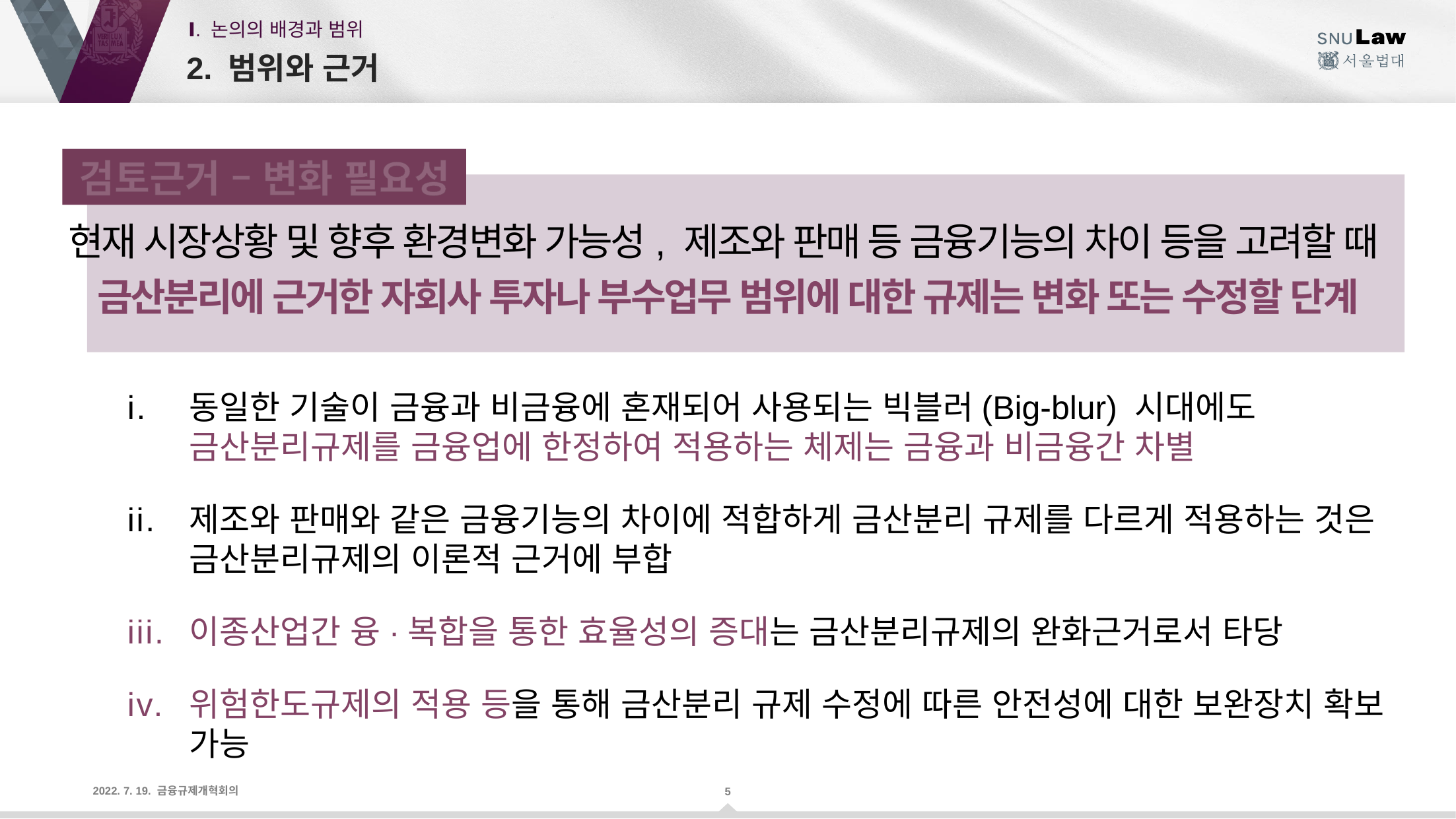

Ⅰ. 논의의 배경과 범위
# 2. 범위와 근거
검토근거 – 변화 필요성

현재 시장상황 및 향후 환경변화 가능성, 제조와 판매 등 금융기능의 차이 등을 고려할 때
금산분리에 근거한 자회사 투자나 부수업무 범위에 대한 규제는 변화 또는 수정할 단계
동일한 기술이 금융과 비금융에 혼재되어 사용되는 빅블러(Big-blur) 시대에도 금산분리규제를 금융업에 한정하여 적용하는 체제는 금융과 비금융간 차별

제조와 판매와 같은 금융기능의 차이에 적합하게 금산분리 규제를 다르게 적용하는 것은 금산분리규제의 이론적 근거에 부합

이종산업간 융·복합을 통한 효율성의 증대는 금산분리규제의 완화근거로서 타당

위험한도규제의 적용 등을 통해 금산분리 규제 수정에 따른 안전성에 대한 보완장치 확보 가능